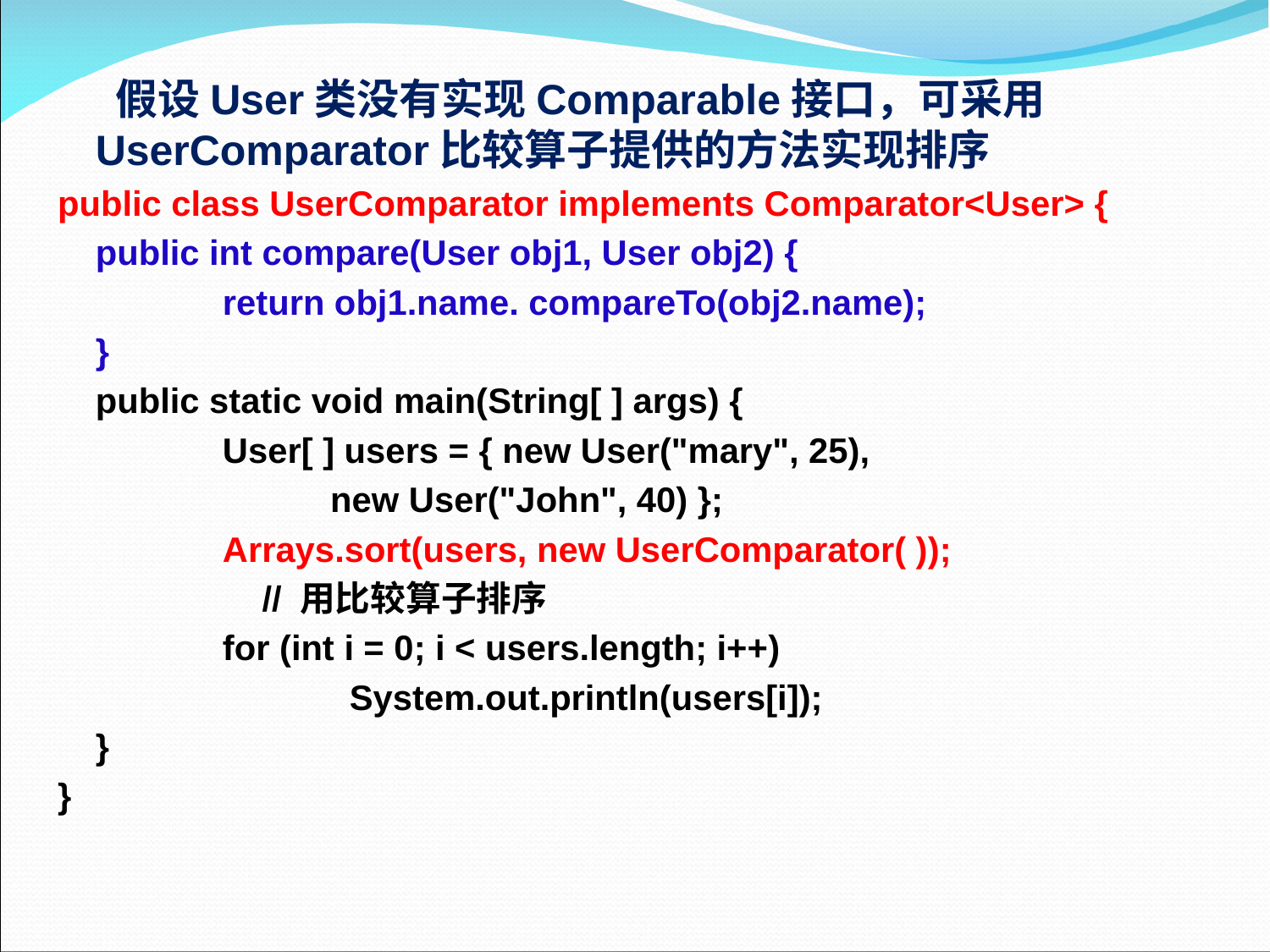

假设User类没有实现Comparable接口，可采用UserComparator比较算子提供的方法实现排序
public class UserComparator implements Comparator<User> {
	public int compare(User obj1, User obj2) {
		return obj1.name. compareTo(obj2.name);
	}
	public static void main(String[ ] args) {
		User[ ] users = { new User("mary", 25),
                            new User("John", 40) };
		Arrays.sort(users, new UserComparator( ));
                     // 用比较算子排序
		for (int i = 0; i < users.length; i++)
			System.out.println(users[i]);
	}
}